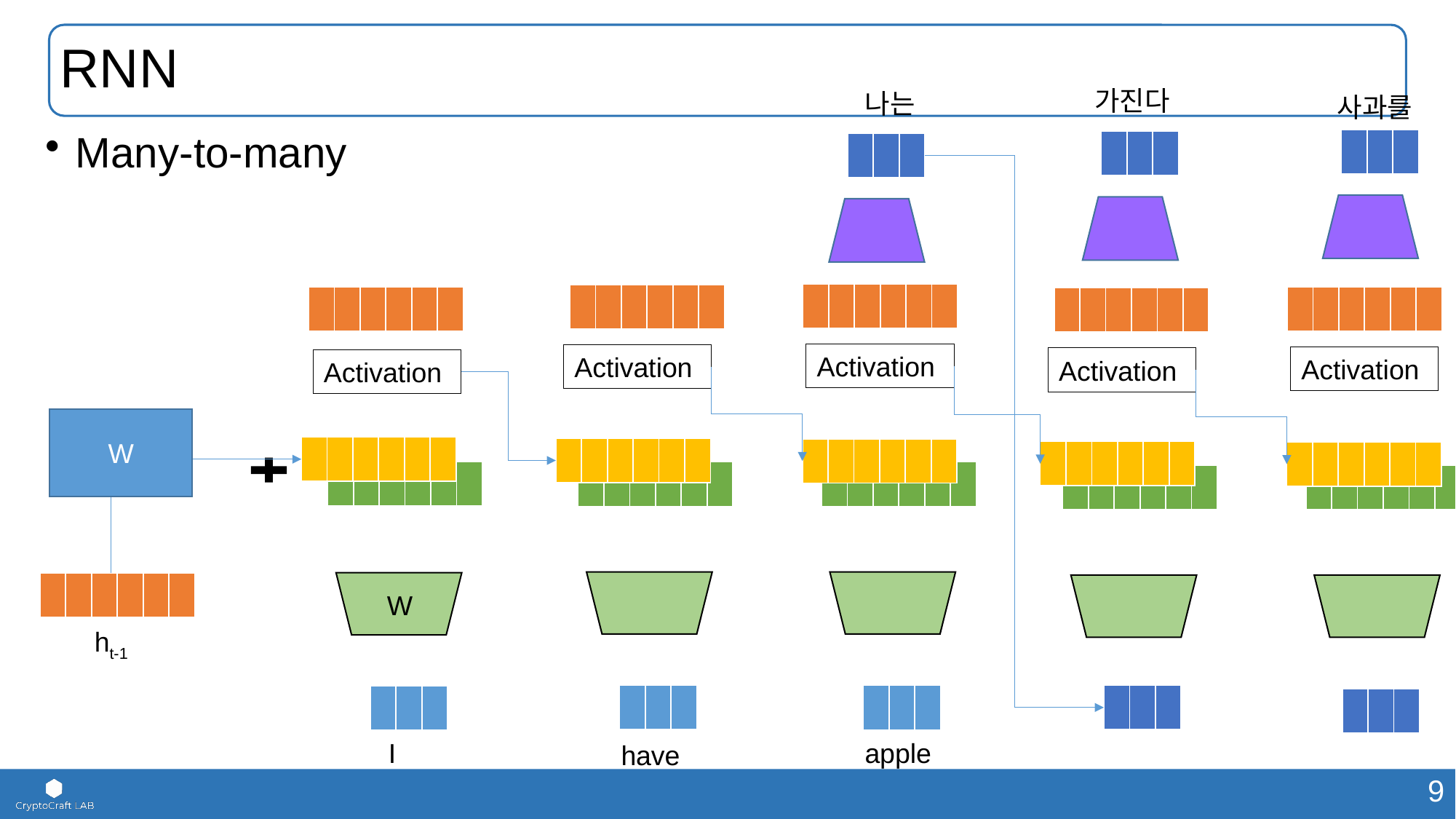

# RNN
가진다
나는
사과를
Many-to-many
|  |  |  |
| --- | --- | --- |
|  |  |  |
| --- | --- | --- |
|  |  |  |
| --- | --- | --- |

ht
|  |  |  |  |  |  |
| --- | --- | --- | --- | --- | --- |
|  |  |  |  |  |  |
| --- | --- | --- | --- | --- | --- |
|  |  |  |  |  |  |
| --- | --- | --- | --- | --- | --- |
|  |  |  |  |  |  |
| --- | --- | --- | --- | --- | --- |
|  |  |  |  |  |  |
| --- | --- | --- | --- | --- | --- |
Activation
Activation
Activation
Activation
Activation
W

|  |  |  |  |  |  |
| --- | --- | --- | --- | --- | --- |
|  |  |  |  |  |  |
| --- | --- | --- | --- | --- | --- |
|  |  |  |  |  |  |
| --- | --- | --- | --- | --- | --- |
|  |  |  |  |  |  |
| --- | --- | --- | --- | --- | --- |
|  |  |  |  |  |  |
| --- | --- | --- | --- | --- | --- |

|  |  |  |  |  |  |
| --- | --- | --- | --- | --- | --- |
|  |  |  |  |  |  |
| --- | --- | --- | --- | --- | --- |
|  |  |  |  |  |  |
| --- | --- | --- | --- | --- | --- |
|  |  |  |  |  |  |
| --- | --- | --- | --- | --- | --- |
|  |  |  |  |  |  |
| --- | --- | --- | --- | --- | --- |

|  |  |  |  |  |  |
| --- | --- | --- | --- | --- | --- |

W
ht-1
|  |  |  |
| --- | --- | --- |
|  |  |  |
| --- | --- | --- |
|  |  |  |
| --- | --- | --- |
|  |  |  |
| --- | --- | --- |
|  |  |  |
| --- | --- | --- |
I
apple
have